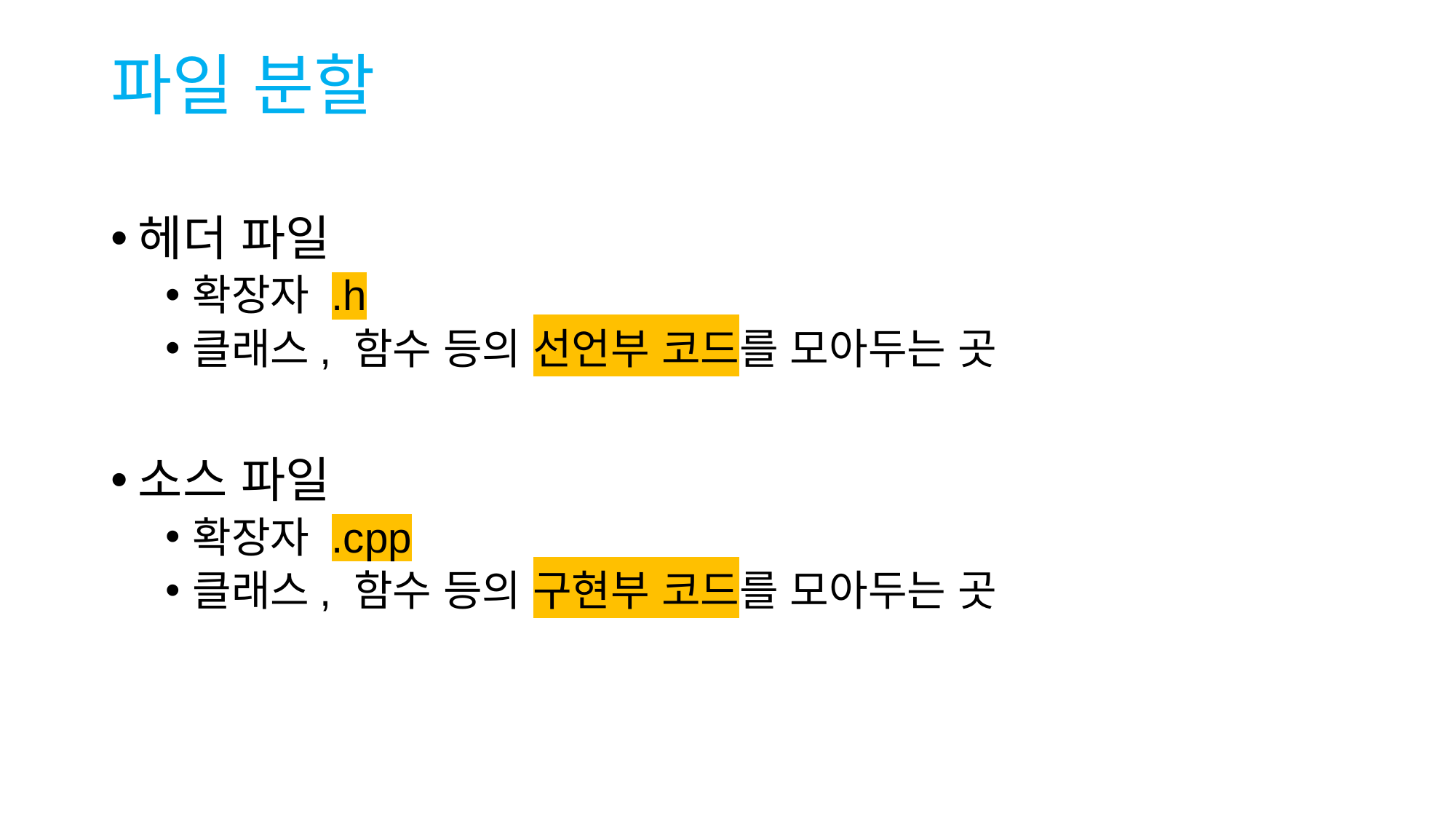

# 파일 분할
헤더 파일
확장자 .h
클래스, 함수 등의 선언부 코드를 모아두는 곳

소스 파일
확장자 .cpp
클래스, 함수 등의 구현부 코드를 모아두는 곳